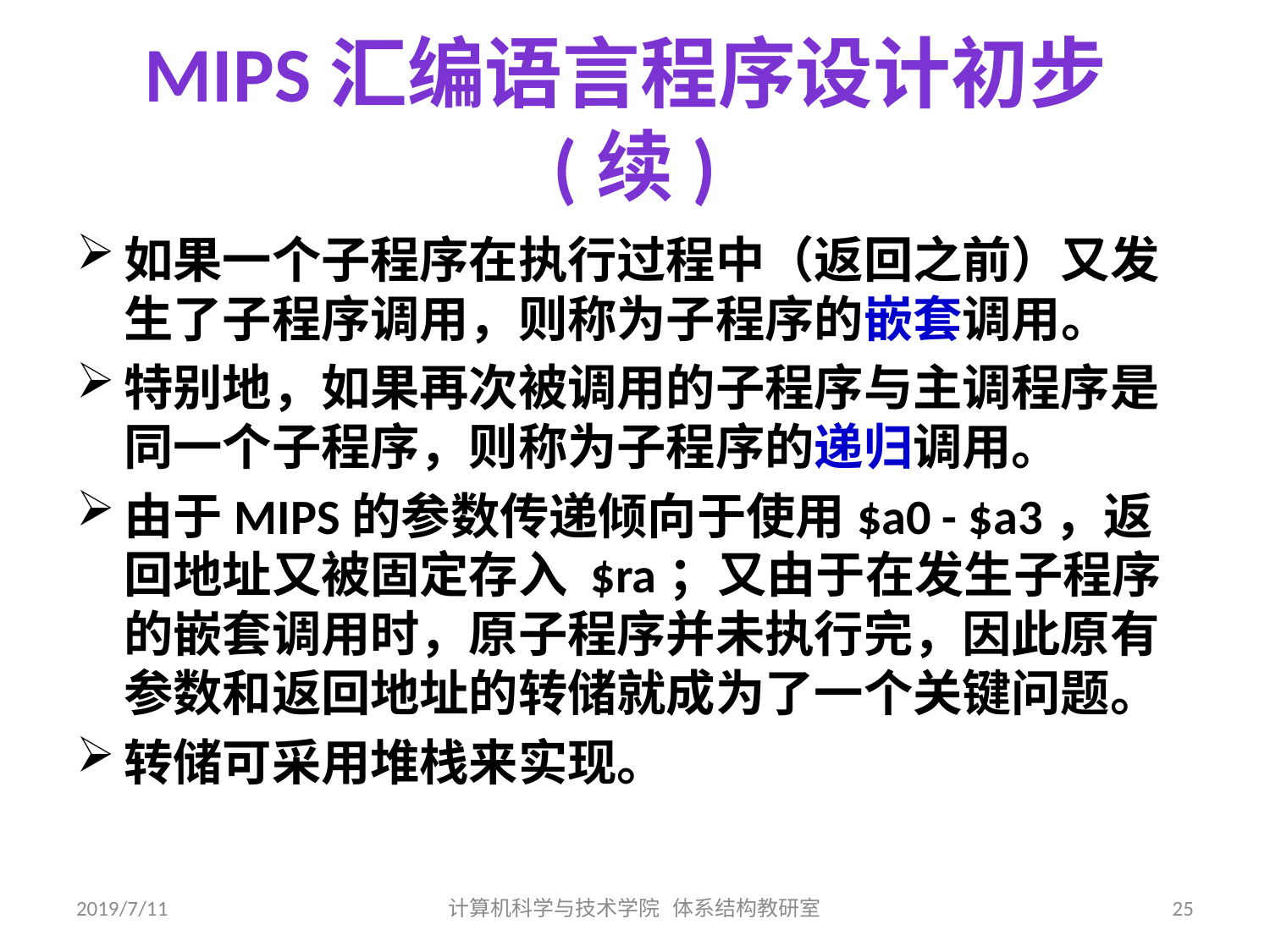

# MIPS汇编语言程序设计初步(续)
如果一个子程序在执行过程中（返回之前）又发生了子程序调用，则称为子程序的嵌套调用。
特别地，如果再次被调用的子程序与主调程序是同一个子程序，则称为子程序的递归调用。
由于MIPS的参数传递倾向于使用$a0 - $a3，返回地址又被固定存入 $ra；又由于在发生子程序的嵌套调用时，原子程序并未执行完，因此原有参数和返回地址的转储就成为了一个关键问题。
转储可采用堆栈来实现。
2019/7/11
计算机科学与技术学院  体系结构教研室
25